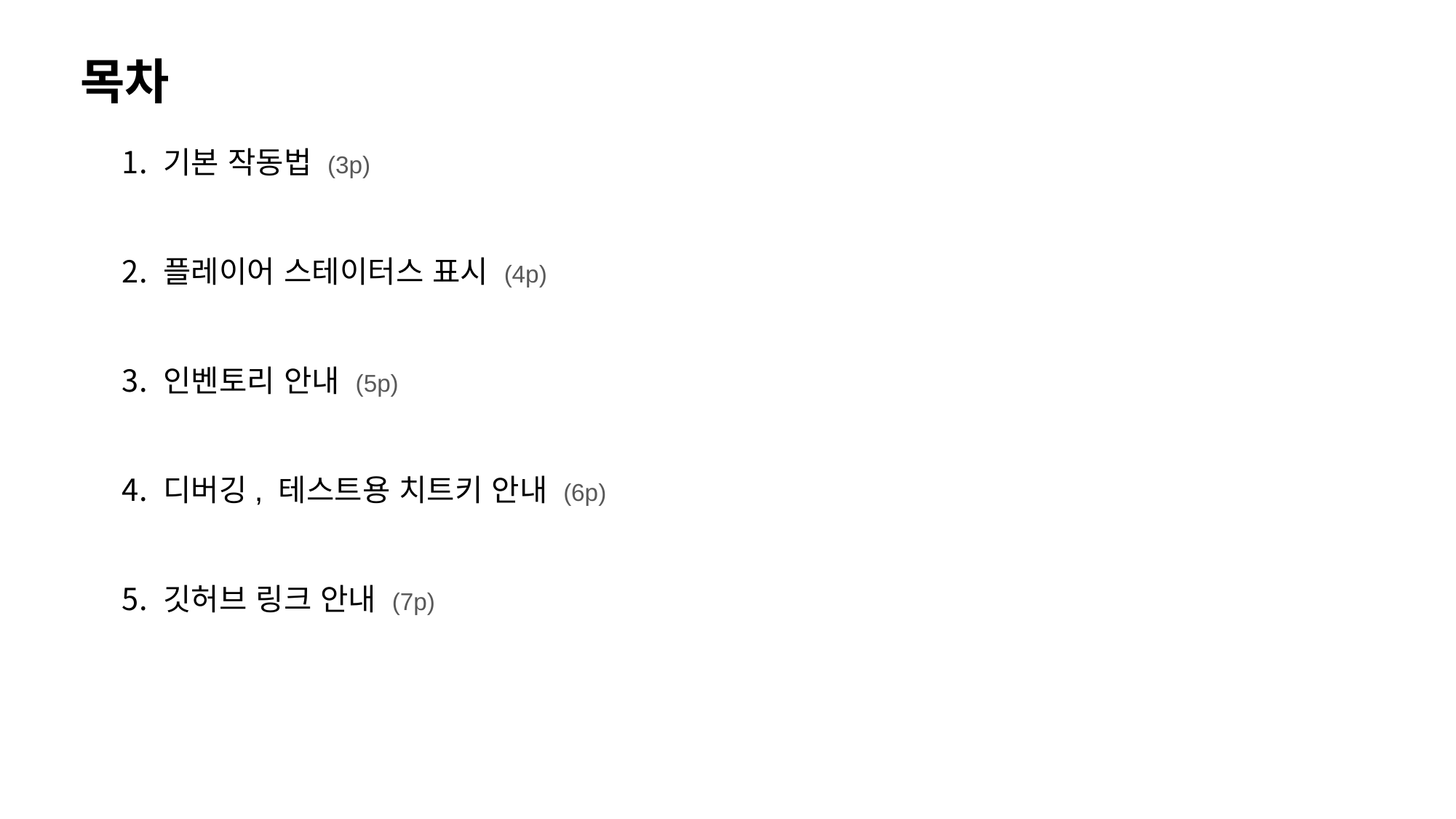

목차
기본 작동법 (3p)

플레이어 스테이터스 표시 (4p)

인벤토리 안내 (5p)

디버깅, 테스트용 치트키 안내 (6p)

깃허브 링크 안내 (7p)